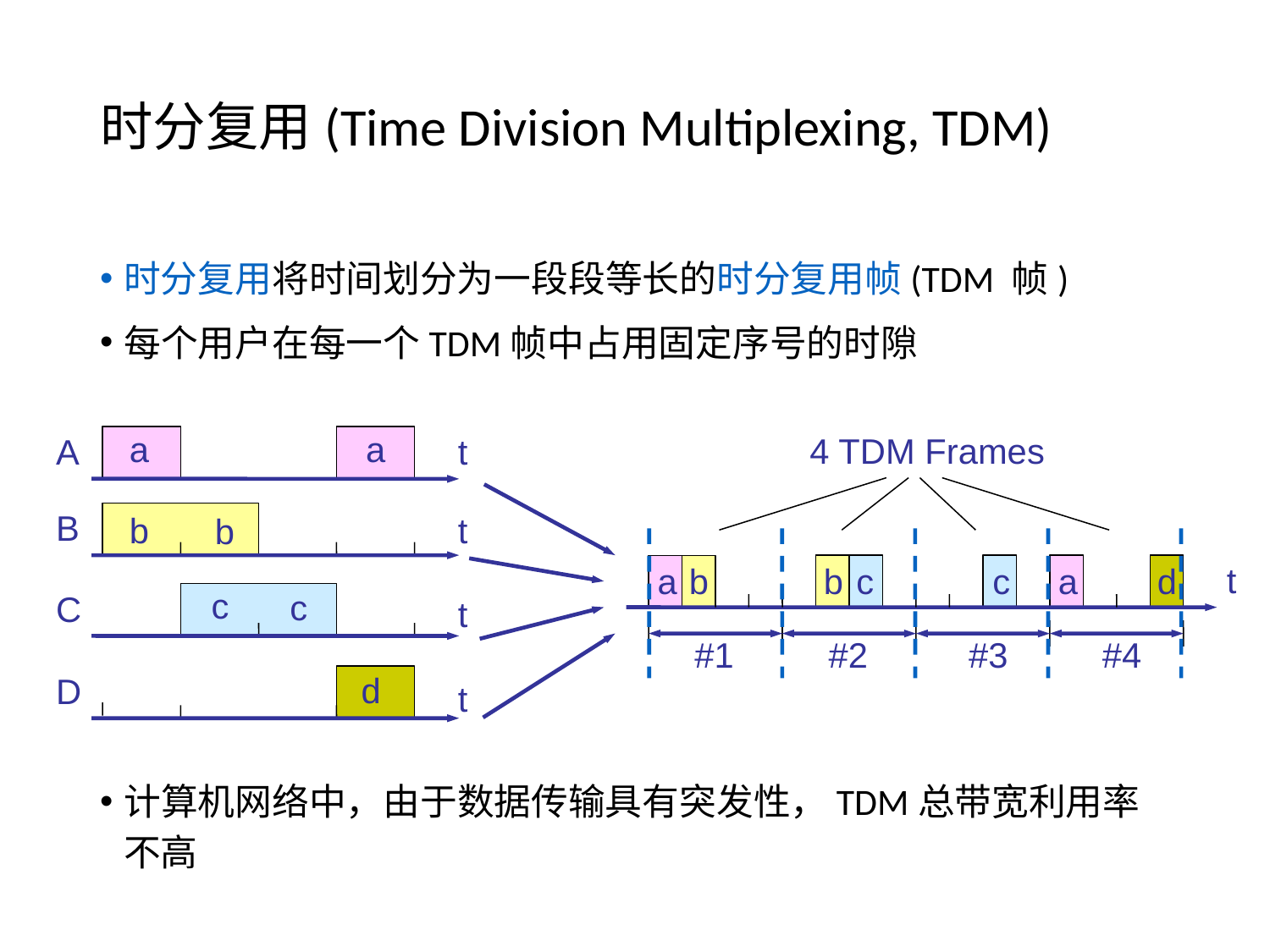

# 时分复用(Time Division Multiplexing, TDM)
时分复用将时间划分为一段段等长的时分复用帧(TDM 帧)
每个用户在每一个TDM帧中占用固定序号的时隙

计算机网络中，由于数据传输具有突发性，TDM总带宽利用率不高

a
a
4 TDM Frames
A
t

B
t
b

b

t
a
b
b
c
c
a
d

c
c
C

t

#1
#2
#3
#4

d
D

t

34